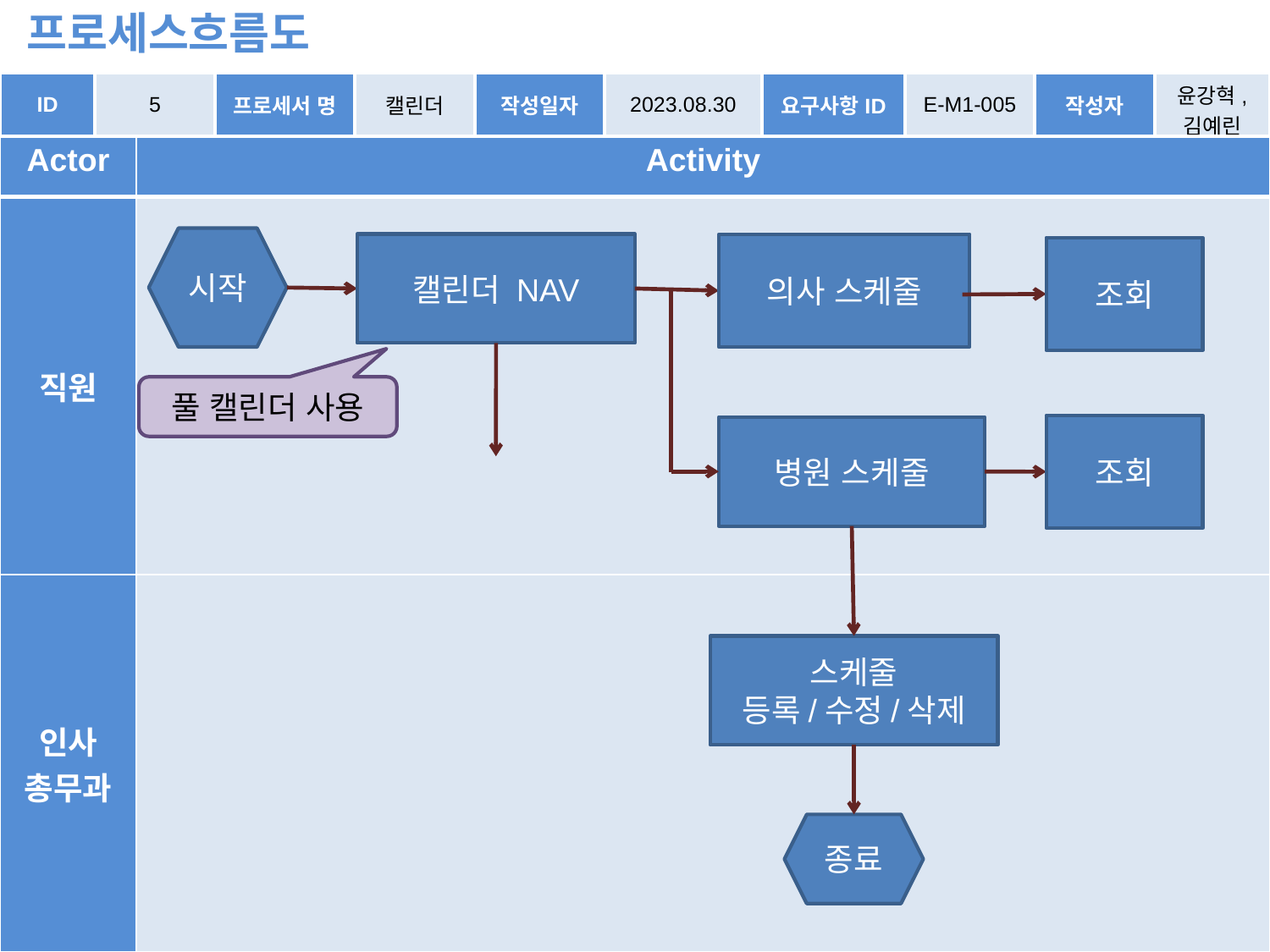

프로세스흐름도
| ID | 5 | 프로세서 명 | 캘린더 | 작성일자 | 2023.08.30 | 요구사항ID | E-M1-005 | 작성자 | 윤강혁, 김예린 |
| --- | --- | --- | --- | --- | --- | --- | --- | --- | --- |
| Actor | Activity |
| --- | --- |
| 직원 |  |
| 인사 총무과 |  |
시작
캘린더 NAV
의사 스케줄
조회
풀 캘린더 사용
조회
병원 스케줄
스케줄
등록/수정/삭제
종료